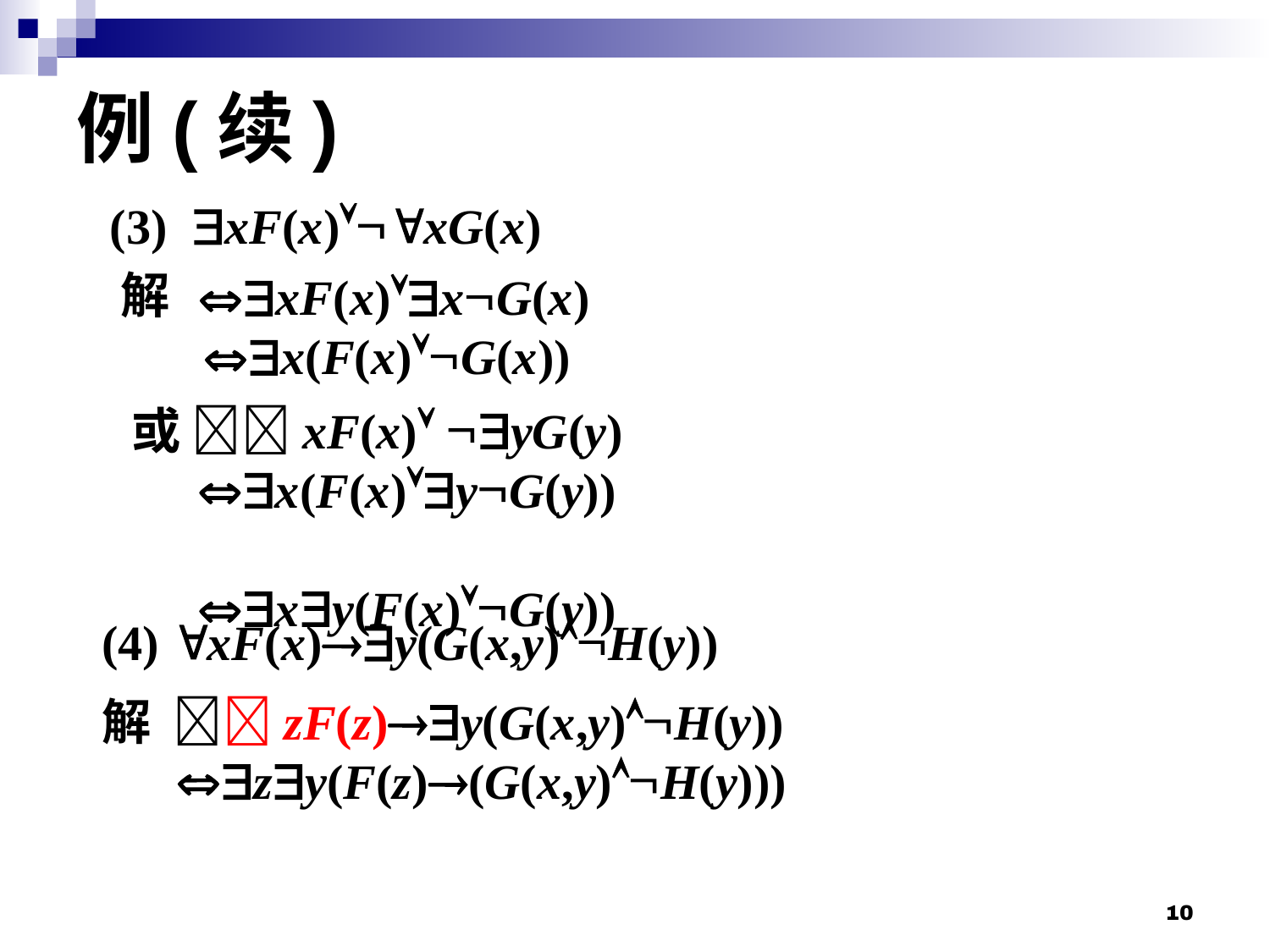

# 例(续)
 (3)  ∃xF(x)∨¬∀xG(x)
 解

       ⇔∃xF(x)∨∃x¬G(x)
       ⇔∃x(F(x)∨¬G(x))
或 ⇔∃xF(x)∨ ¬∃yG(y)
     ⇔∃x(F(x)∨∃y¬G(y))
     ⇔∃x∃y(F(x)∨¬G(y))
(4) ∀xF(x)→∃y(G(x,y)∧¬H(y))
解  ⇔∀zF(z)→∃y(G(x,y)∧¬H(y))
      ⇔∃z∃y(F(z)→(G(x,y)∧¬H(y)))
10